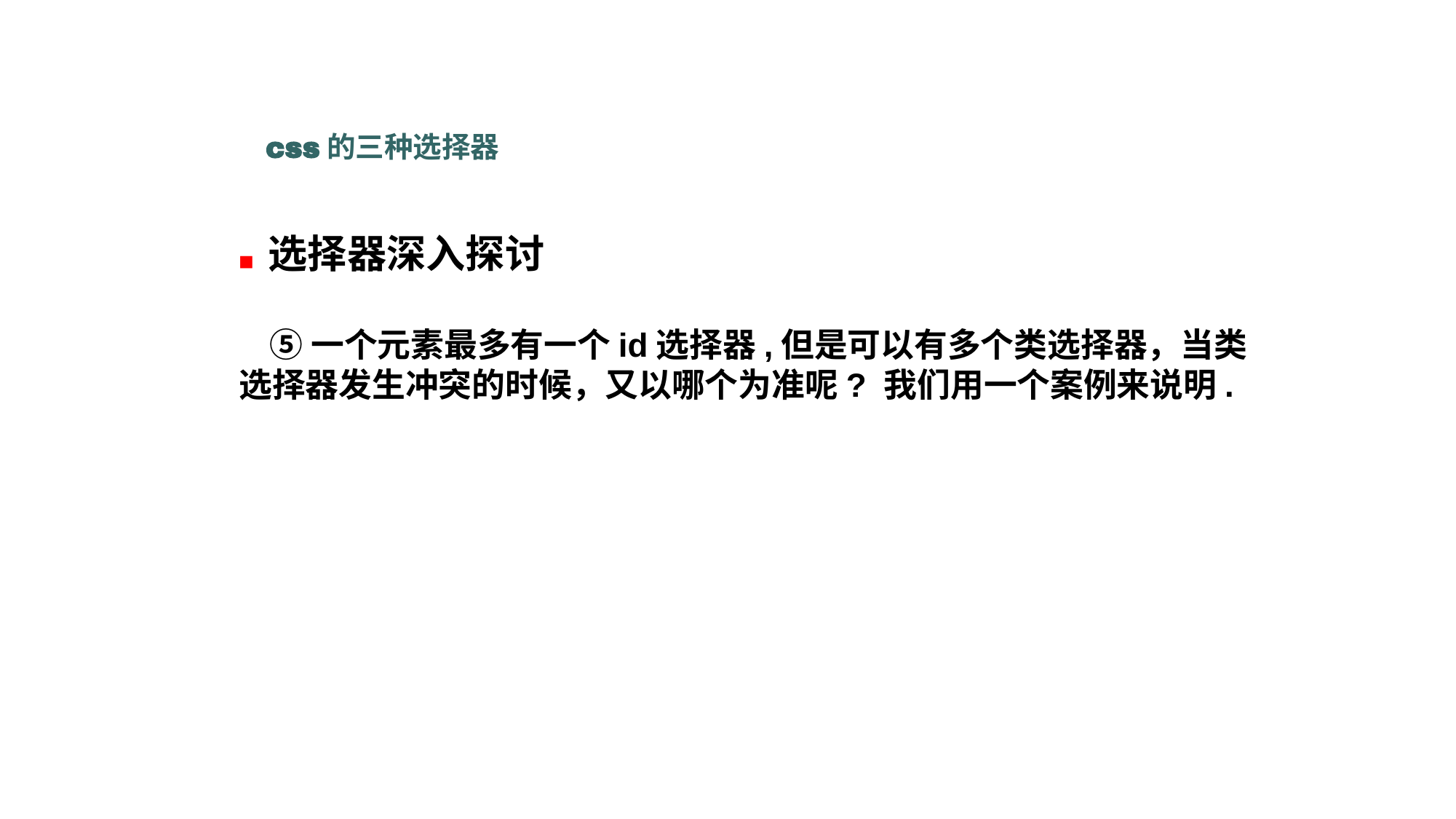

css的三种选择器
■ 选择器深入探讨

    ⑤一个元素最多有一个id选择器,但是可以有多个类选择器，当类
选择器发生冲突的时候，又以哪个为准呢? 我们用一个案例来说明.